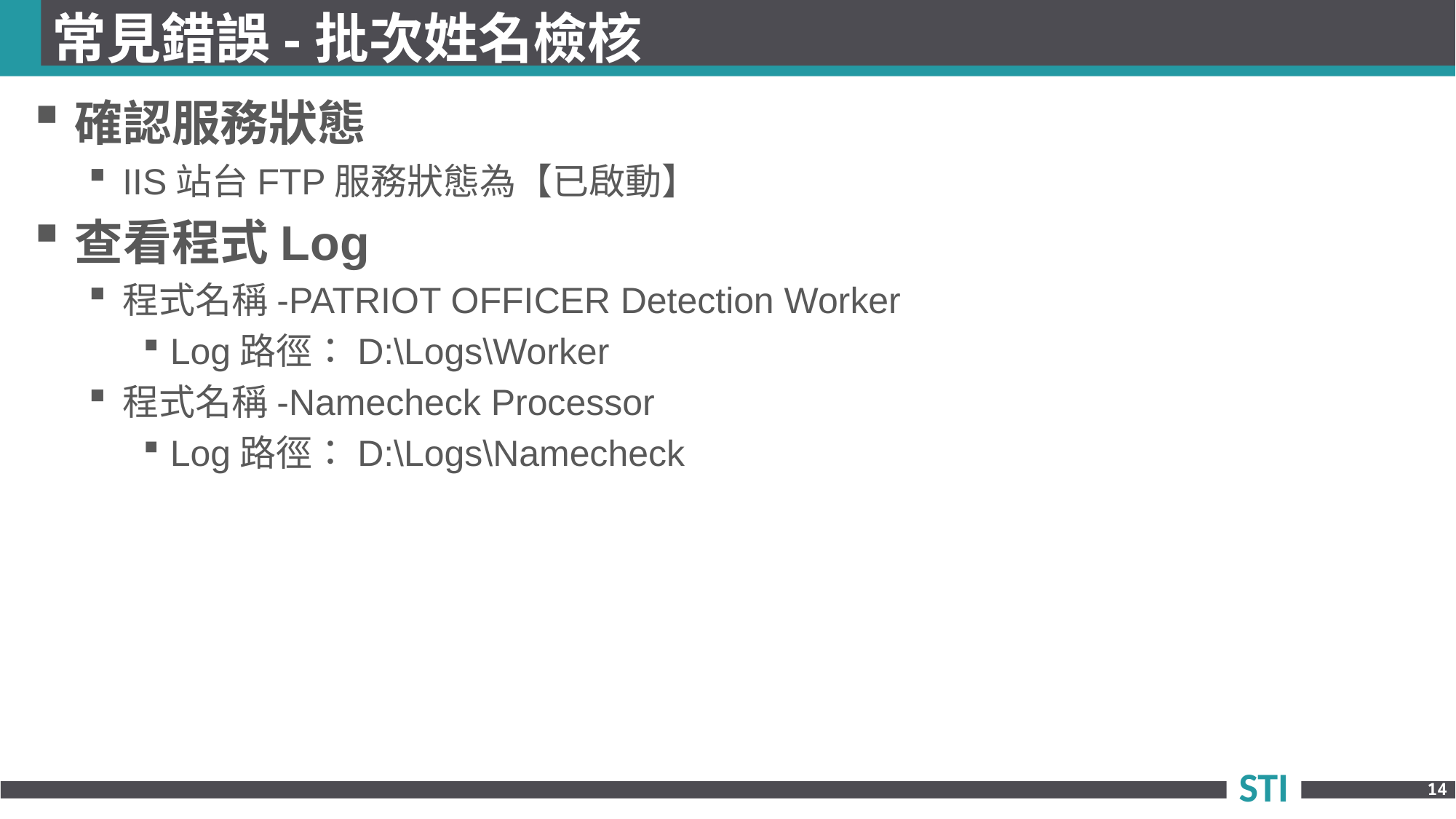

# 常見錯誤-批次姓名檢核
確認服務狀態
IIS站台FTP服務狀態為【已啟動】
查看程式Log
程式名稱-PATRIOT OFFICER Detection Worker
Log路徑：D:\Logs\Worker
程式名稱-Namecheck Processor
Log路徑：D:\Logs\Namecheck

14